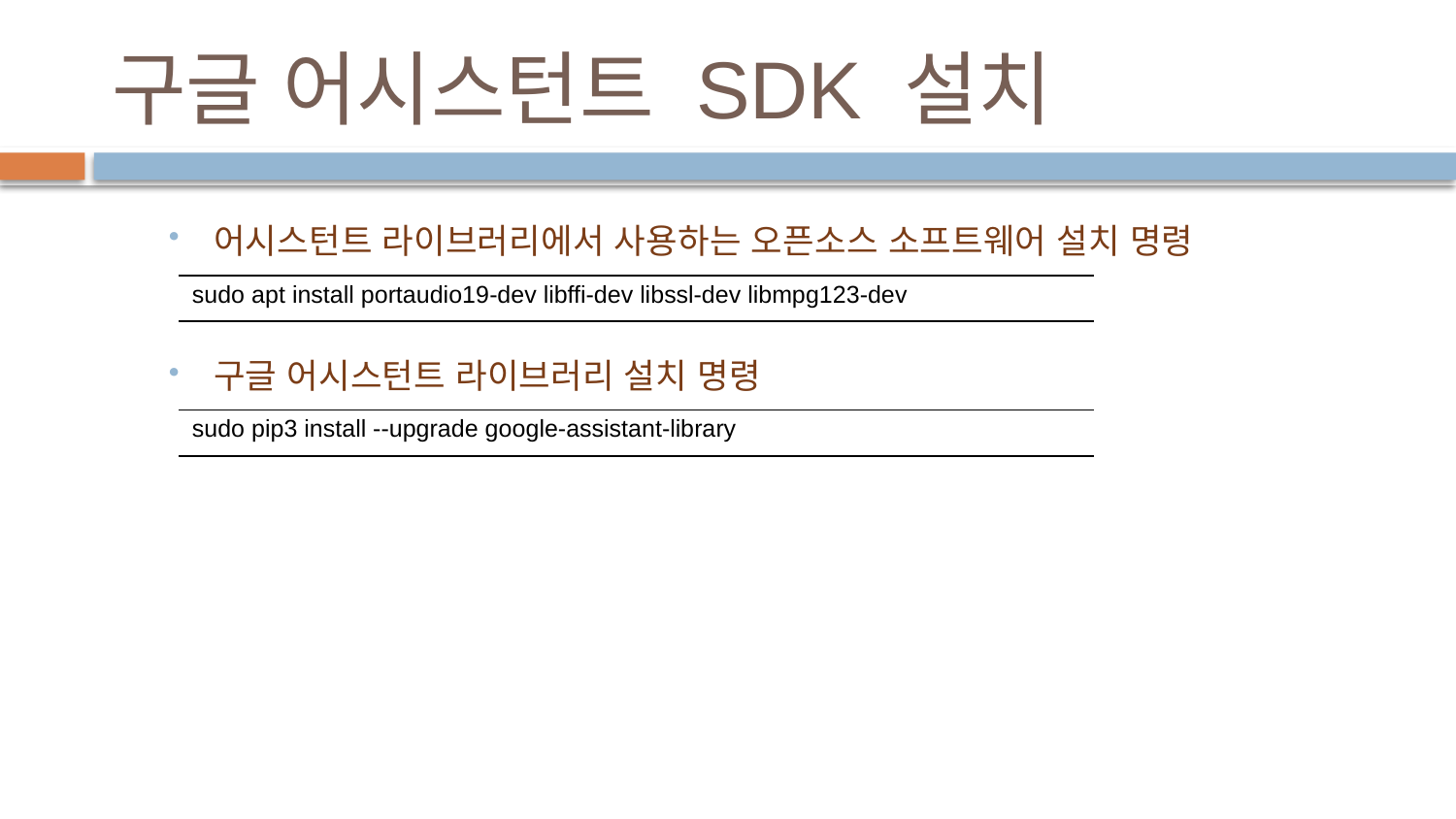

# 구글 어시스턴트 SDK 설치
어시스턴트 라이브러리에서 사용하는 오픈소스 소프트웨어 설치 명령

구글 어시스턴트 라이브러리 설치 명령
| sudo apt install portaudio19-dev libffi-dev libssl-dev libmpg123-dev |
| --- |
| sudo pip3 install --upgrade google-assistant-library |
| --- |